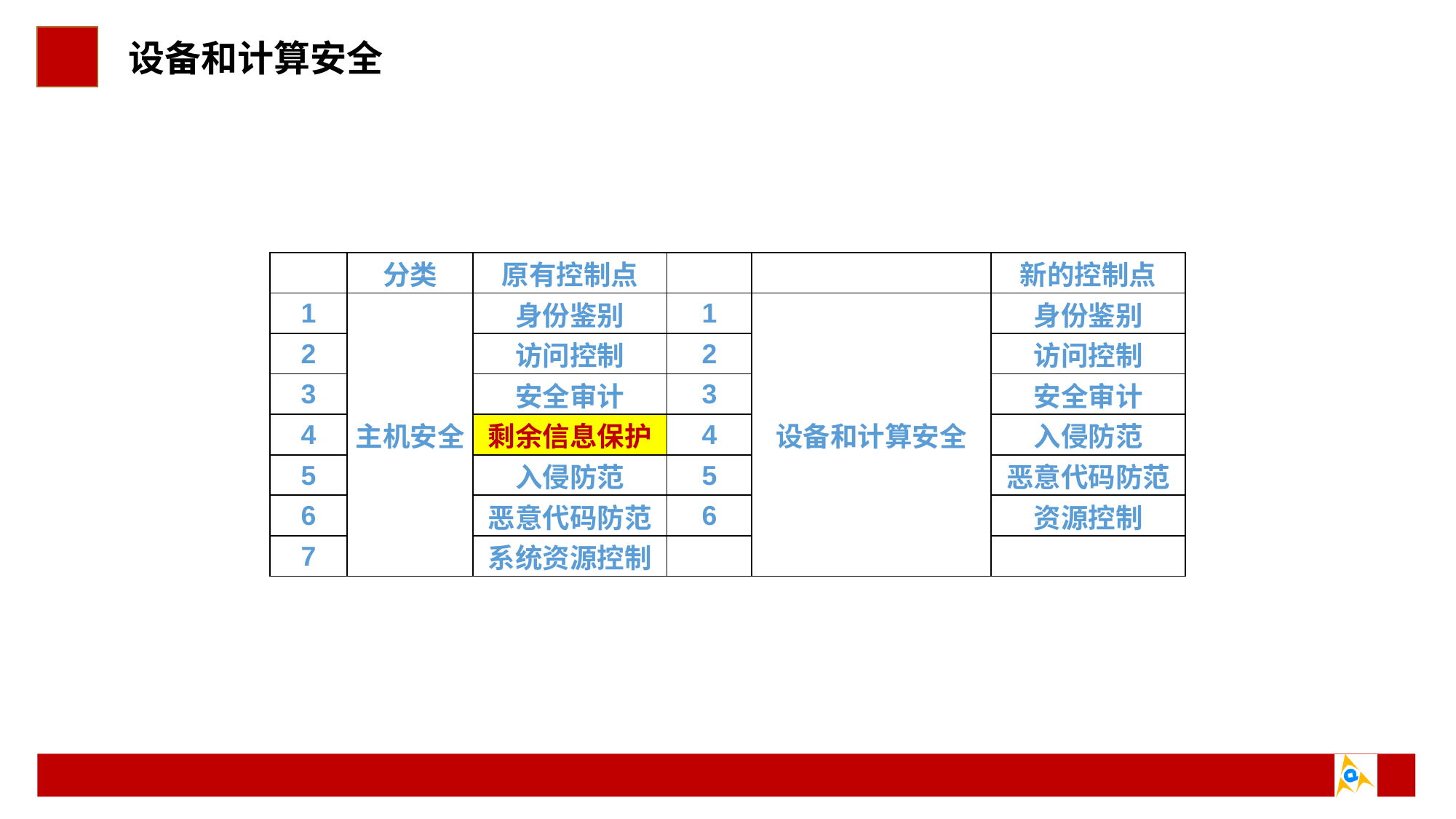

# 设备和计算安全
|  | 分类 | 原有控制点 |  |  | 新的控制点 |
| --- | --- | --- | --- | --- | --- |
| 1 | 主机安全 | 身份鉴别 | 1 | 设备和计算安全 | 身份鉴别 |
| 2 |  | 访问控制 | 2 |  | 访问控制 |
| 3 |  | 安全审计 | 3 |  | 安全审计 |
| 4 |  | 剩余信息保护 | 4 |  | 入侵防范 |
| 5 |  | 入侵防范 | 5 |  | 恶意代码防范 |
| 6 |  | 恶意代码防范 | 6 |  | 资源控制 |
| 7 |  | 系统资源控制 |  |  |  |